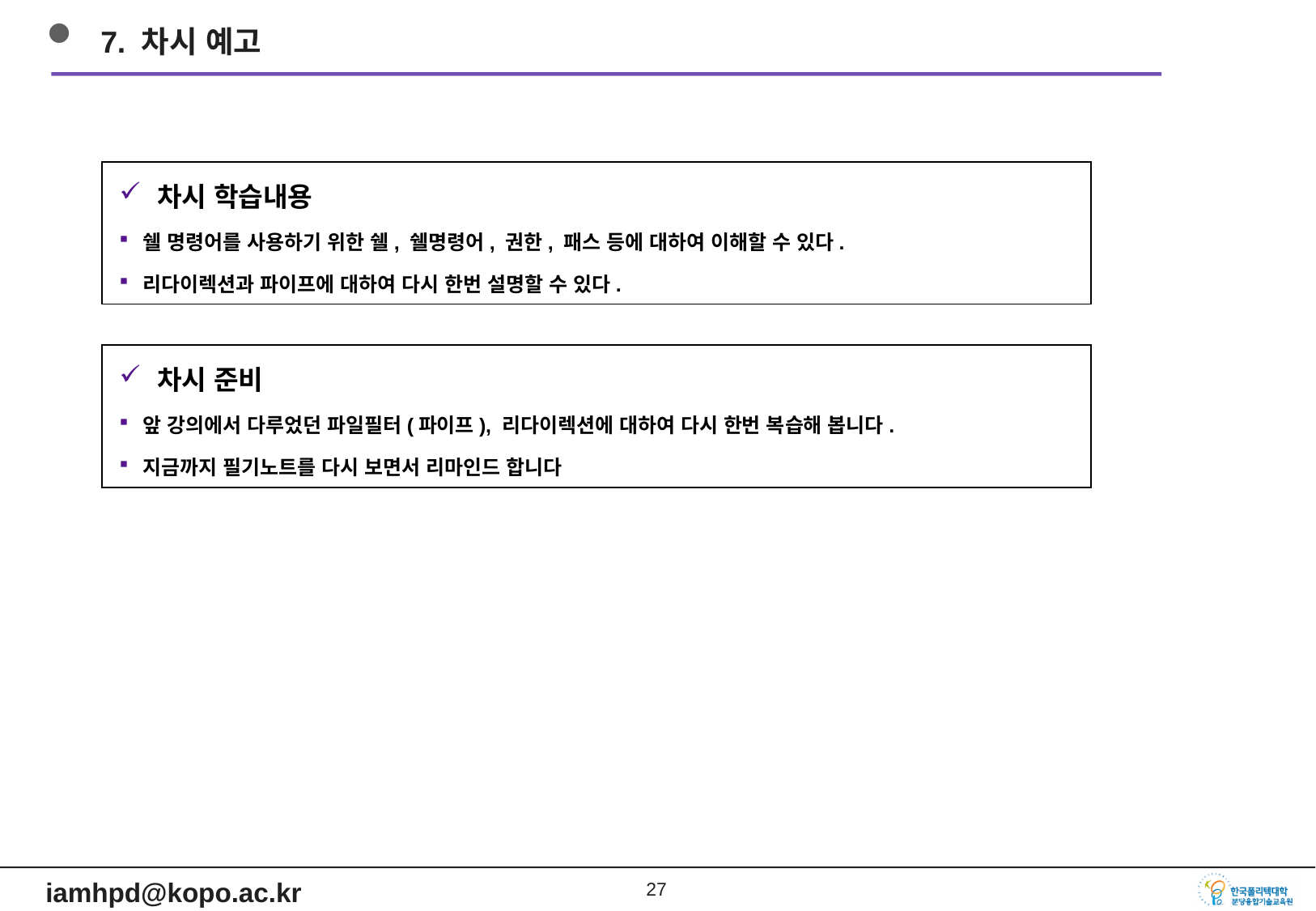

7. 차시 예고
차시 학습내용
쉘 명령어를 사용하기 위한 쉘, 쉘명령어, 권한, 패스 등에 대하여 이해할 수 있다.
리다이렉션과 파이프에 대하여 다시 한번 설명할 수 있다.
차시 준비
앞 강의에서 다루었던 파일필터(파이프), 리다이렉션에 대하여 다시 한번 복습해 봅니다.
지금까지 필기노트를 다시 보면서 리마인드 합니다
27